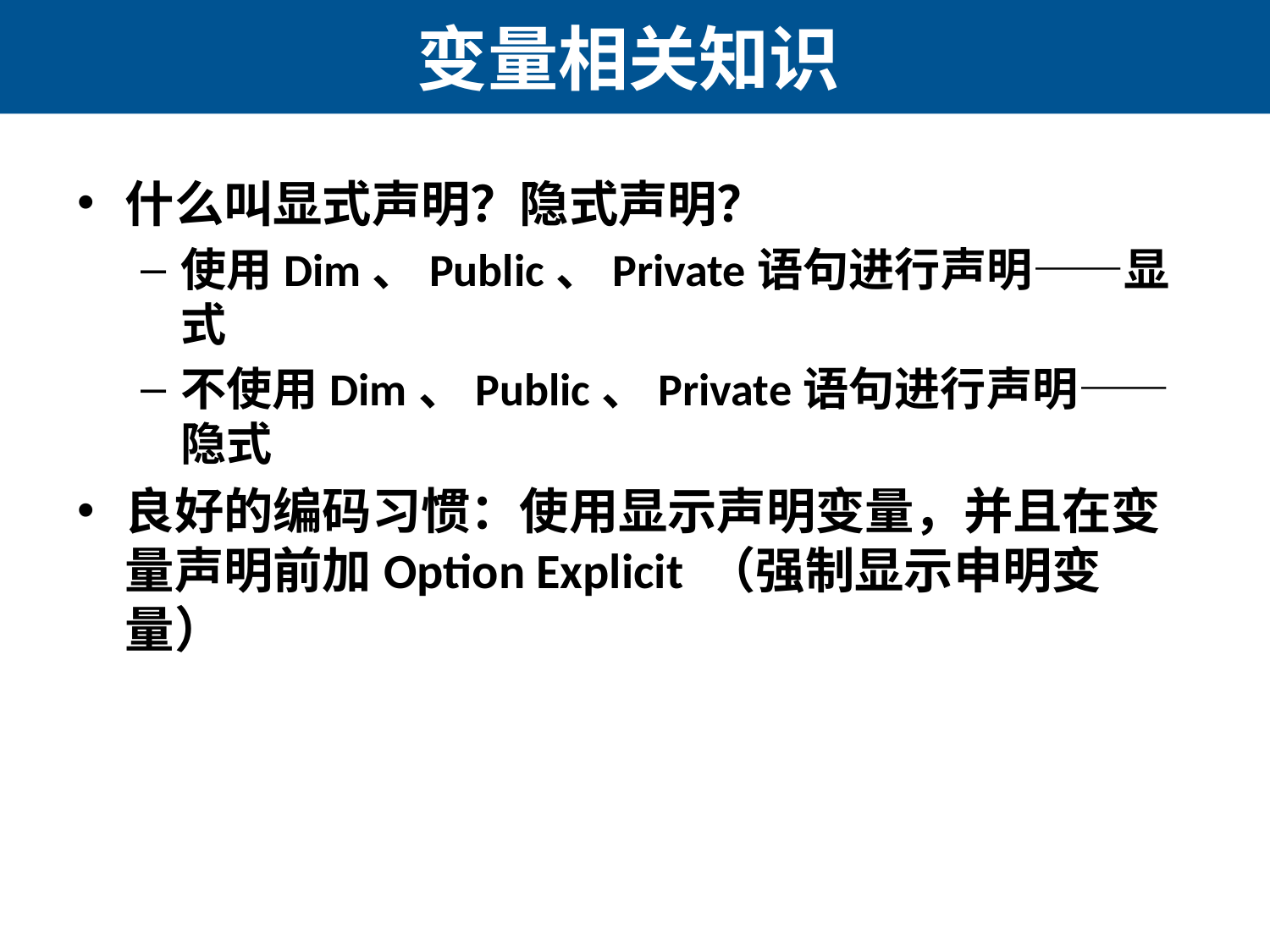

# 变量相关知识
什么叫显式声明？隐式声明？
使用Dim、Public、Private语句进行声明——显式
不使用Dim、Public、Private语句进行声明——隐式
良好的编码习惯：使用显示声明变量，并且在变量声明前加Option Explicit （强制显示申明变量）